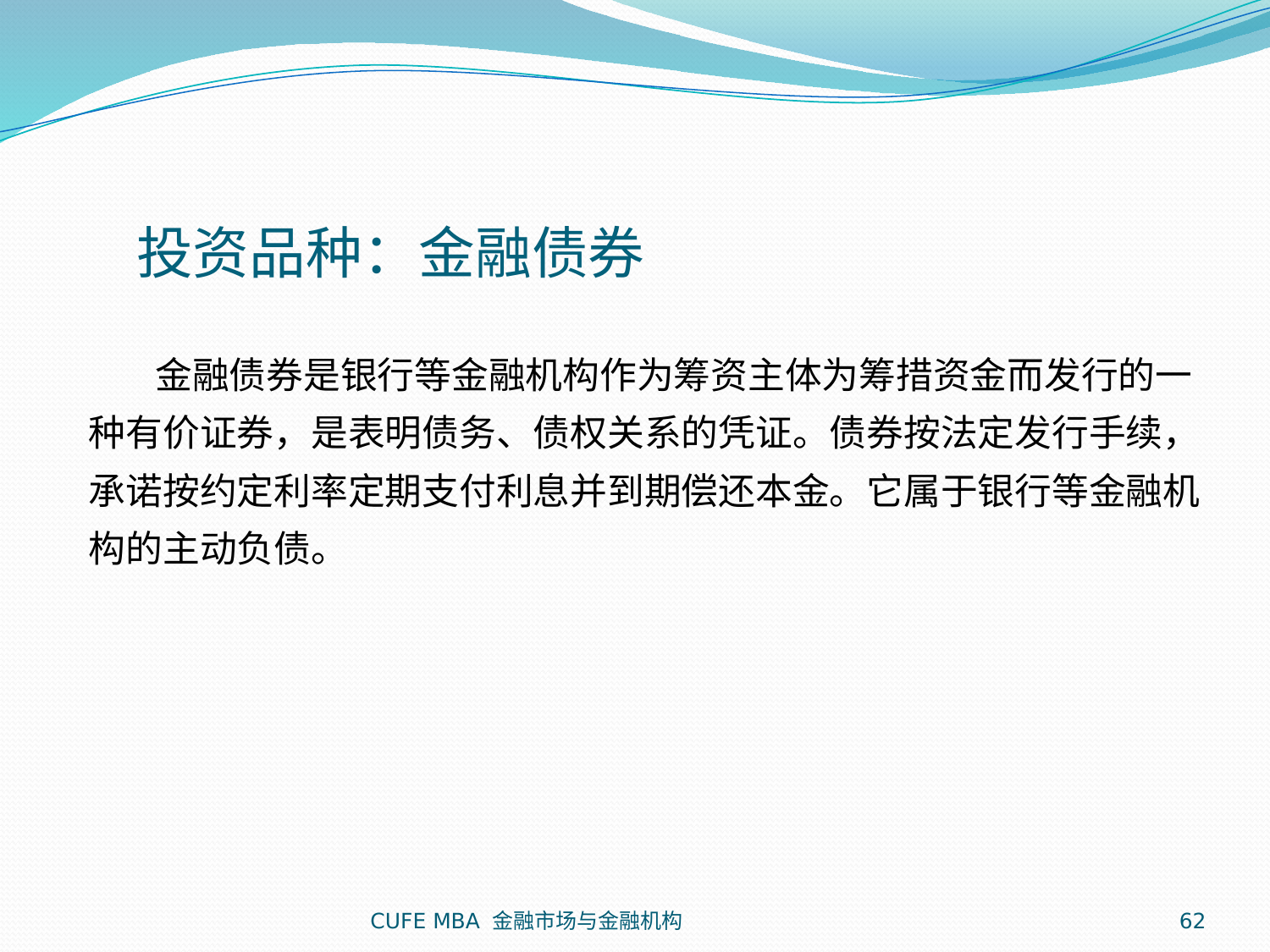

投资品种：金融债券
       金融债券是银行等金融机构作为筹资主体为筹措资金而发行的一种有价证券，是表明债务、债权关系的凭证。债券按法定发行手续，承诺按约定利率定期支付利息并到期偿还本金。它属于银行等金融机构的主动负债。
CUFE MBA 金融市场与金融机构
62